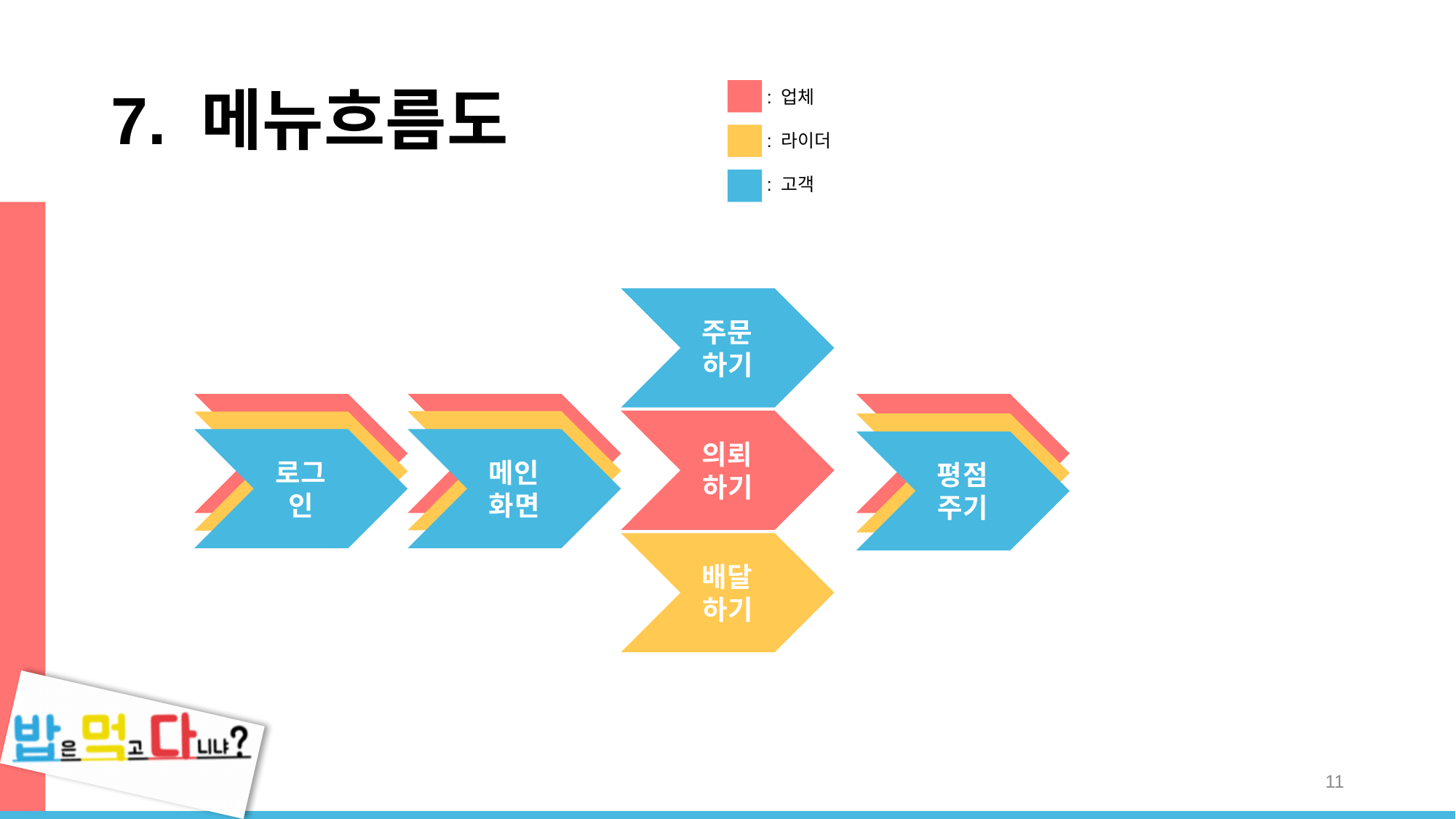

# 7. 메뉴흐름도

: 업체

: 라이더

: 고객

주문하기

의뢰하기

의뢰하기
로그인
메인화면
평점주기
배달하기
11